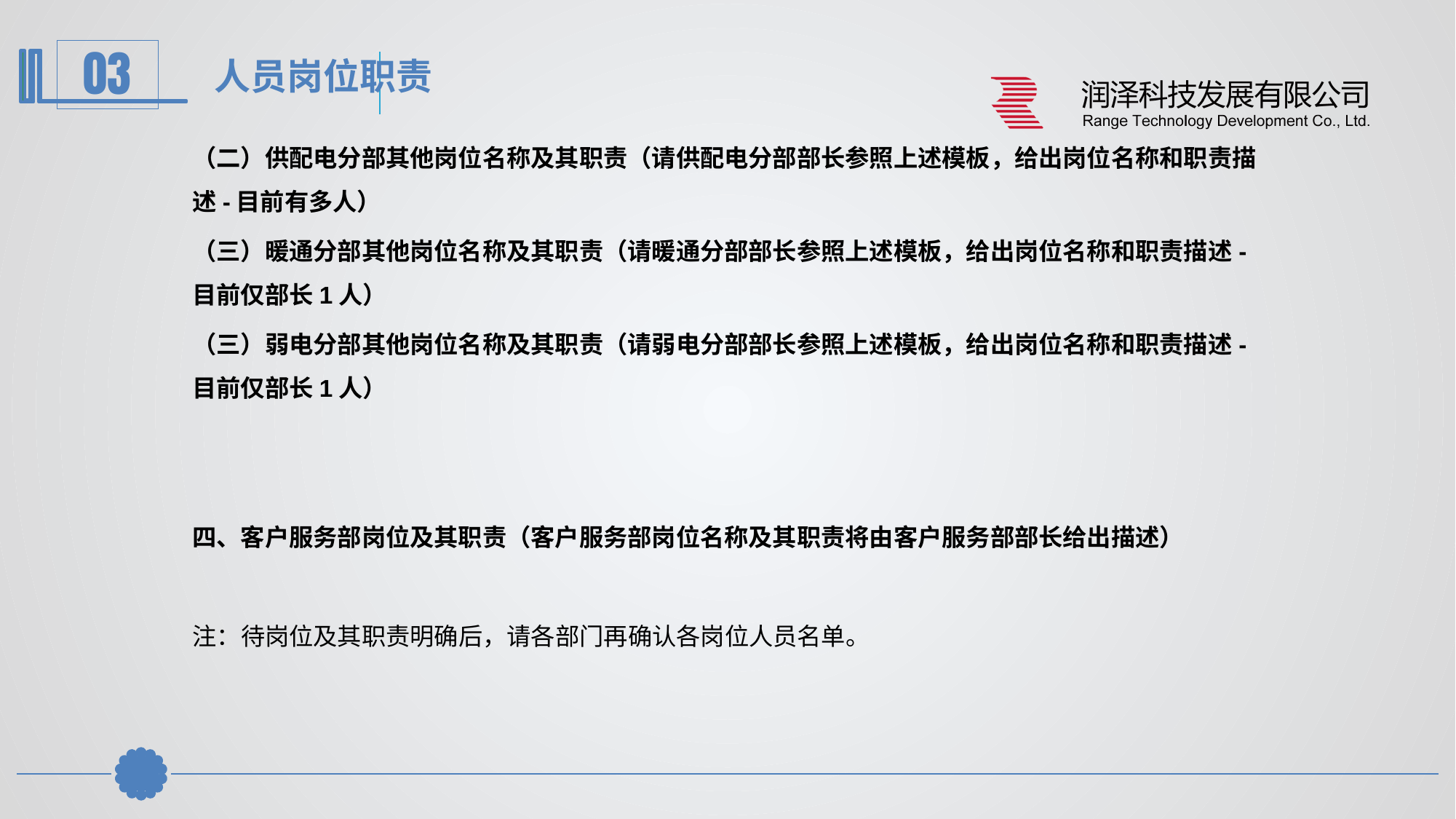

人员岗位职责
（二）供配电分部其他岗位名称及其职责（请供配电分部部长参照上述模板，给出岗位名称和职责描述-目前有多人）
（三）暖通分部其他岗位名称及其职责（请暖通分部部长参照上述模板，给出岗位名称和职责描述-目前仅部长1人）
（三）弱电分部其他岗位名称及其职责（请弱电分部部长参照上述模板，给出岗位名称和职责描述-目前仅部长1人）

四、客户服务部岗位及其职责（客户服务部岗位名称及其职责将由客户服务部部长给出描述）

注：待岗位及其职责明确后，请各部门再确认各岗位人员名单。
21